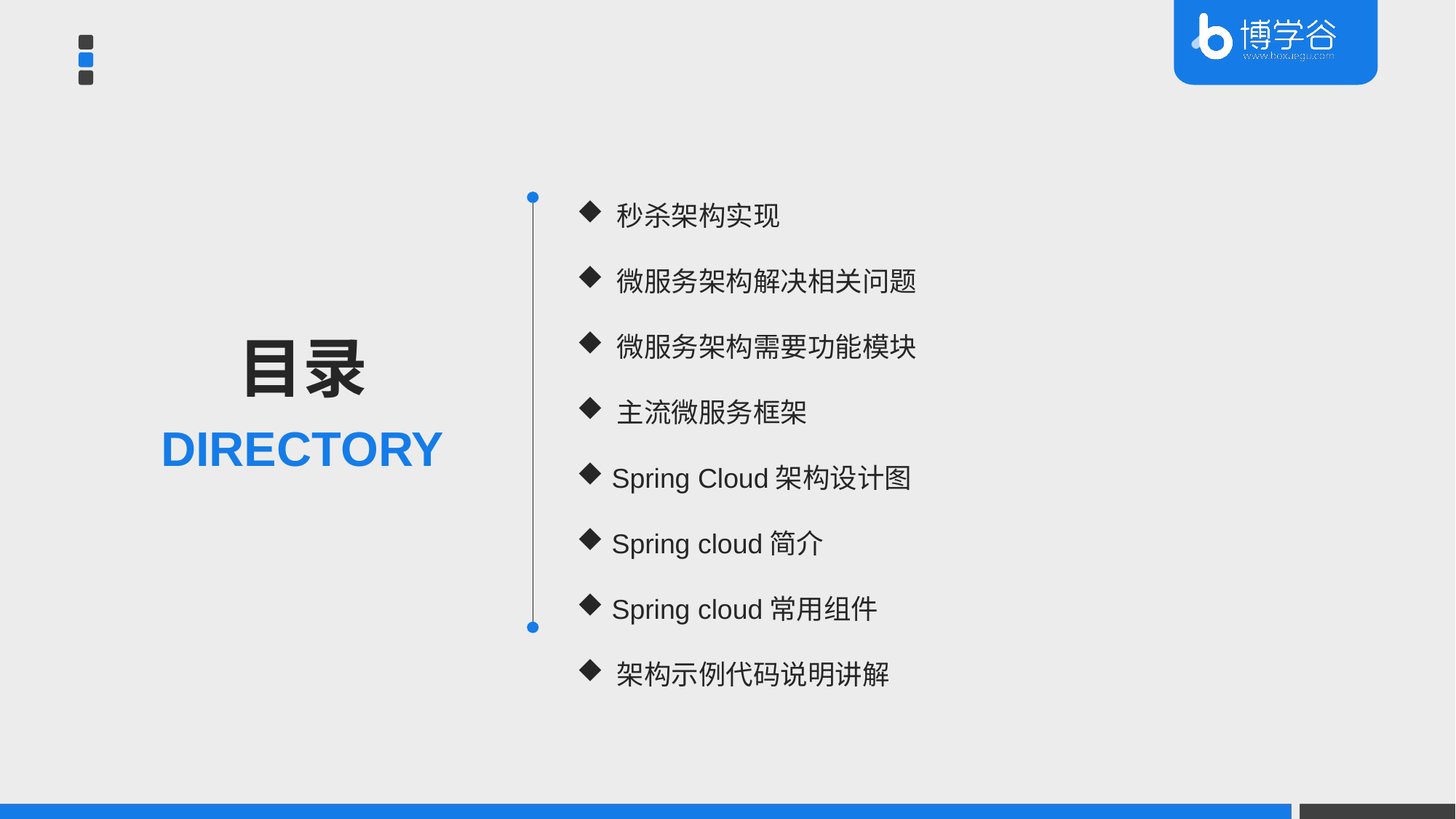

秒杀架构实现
 微服务架构解决相关问题
 微服务架构需要功能模块
 主流微服务框架
 Spring Cloud架构设计图
 Spring cloud简介
 Spring cloud常用组件
 架构示例代码说明讲解

目录
DIRECTORY